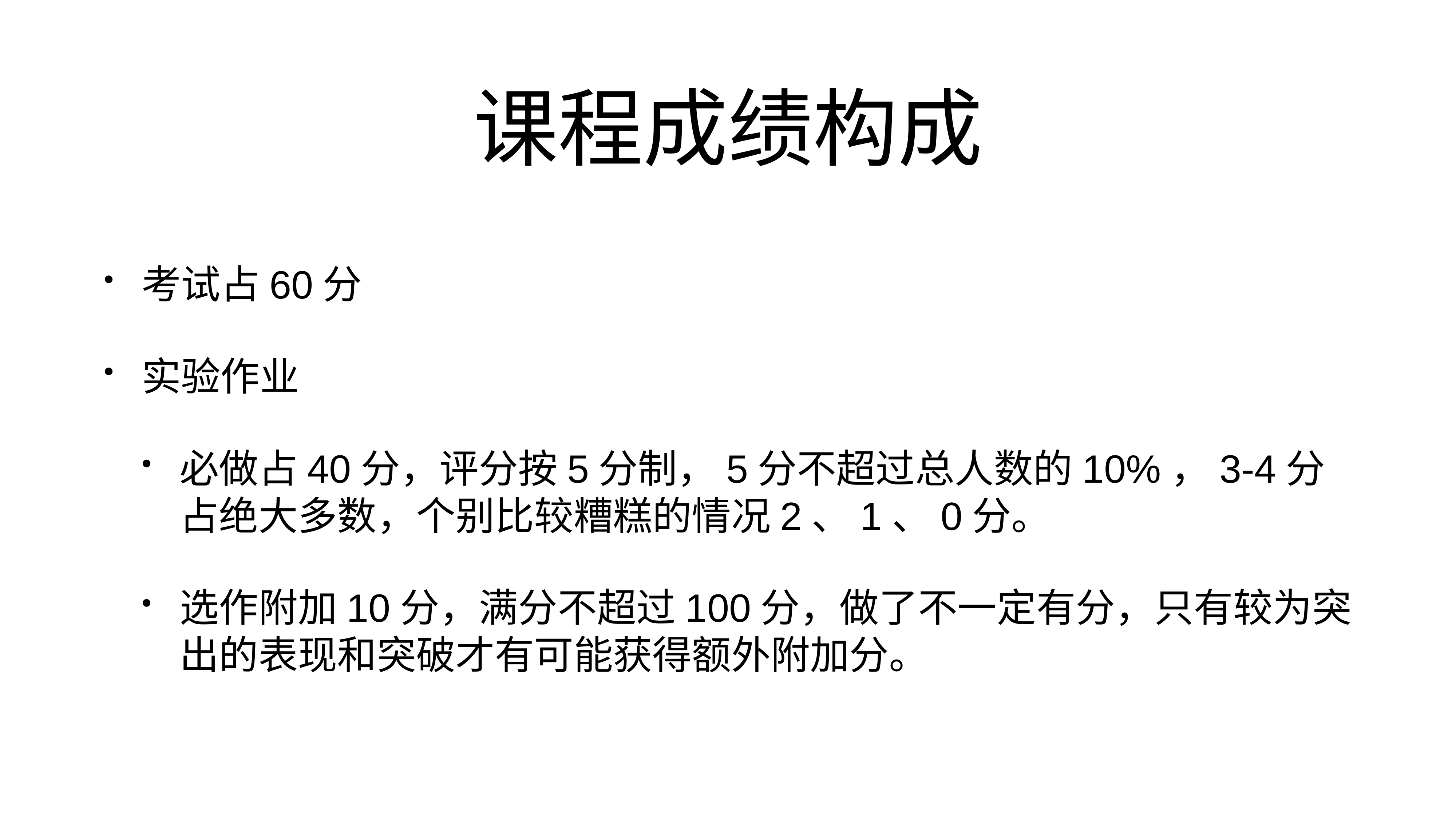

# 课程成绩构成
考试占60分
实验作业
必做占40分，评分按5分制，5分不超过总人数的10%，3-4分占绝大多数，个别比较糟糕的情况2、1、0分。
选作附加10分，满分不超过100分，做了不一定有分，只有较为突出的表现和突破才有可能获得额外附加分。